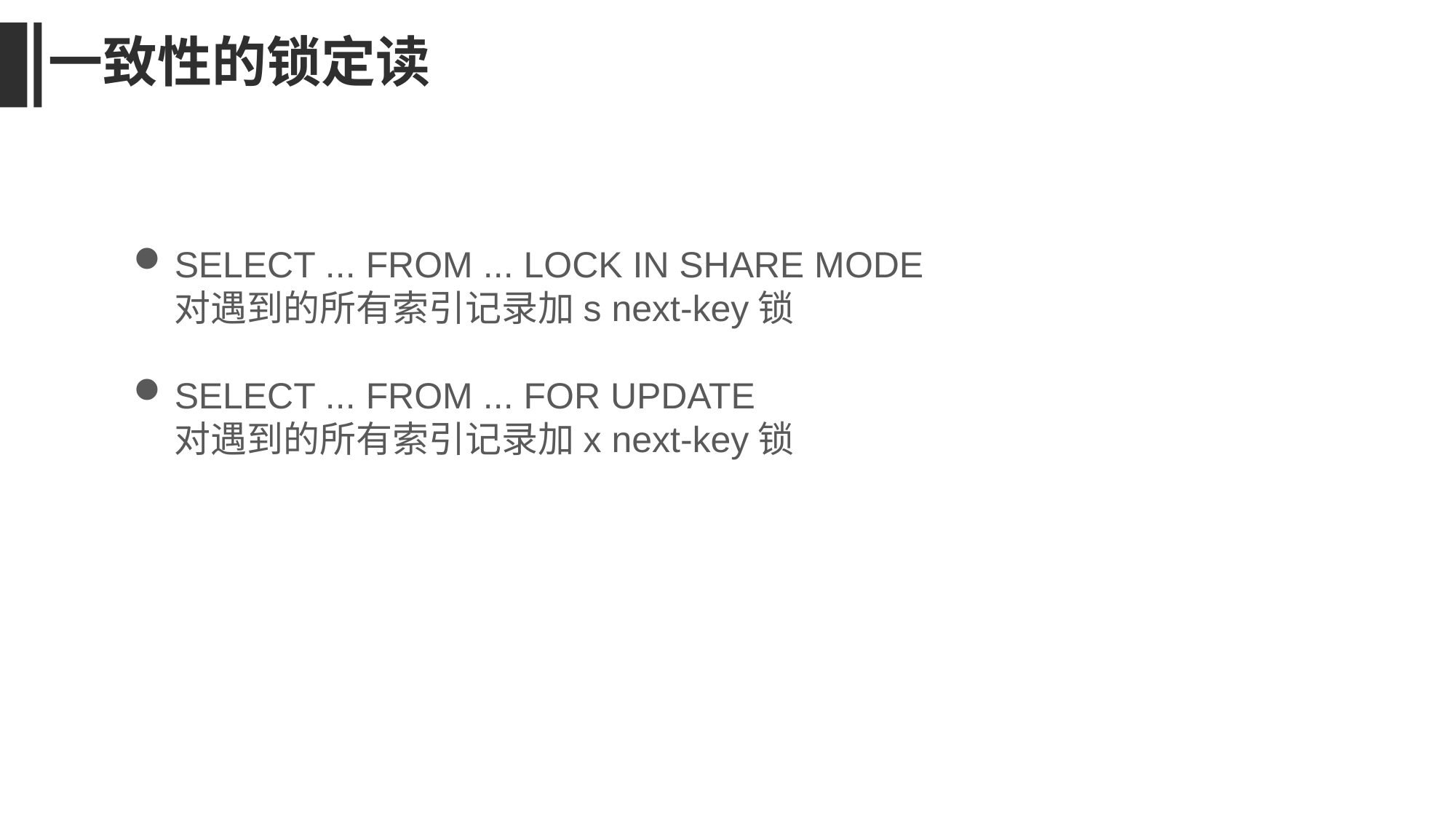

一致性的锁定读
SELECT ... FROM ... LOCK IN SHARE MODE
对遇到的所有索引记录加s next-key锁

SELECT ... FROM ... FOR UPDATE
对遇到的所有索引记录加x next-key锁